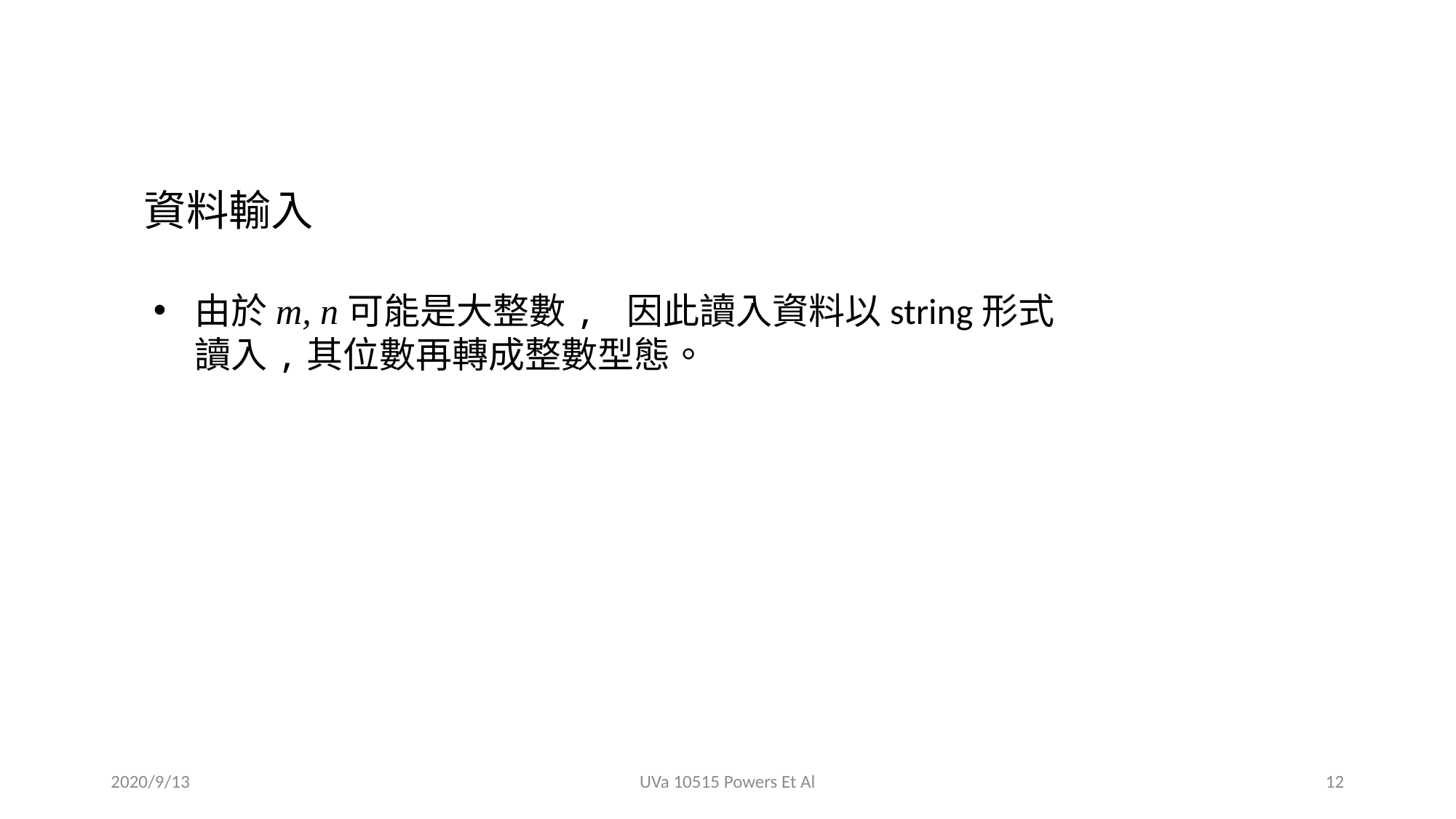

資料輸入
由於m, n可能是大整數, 因此讀入資料以string形式讀入,其位數再轉成整數型態。
2020/9/13
UVa 10515 Powers Et Al
12